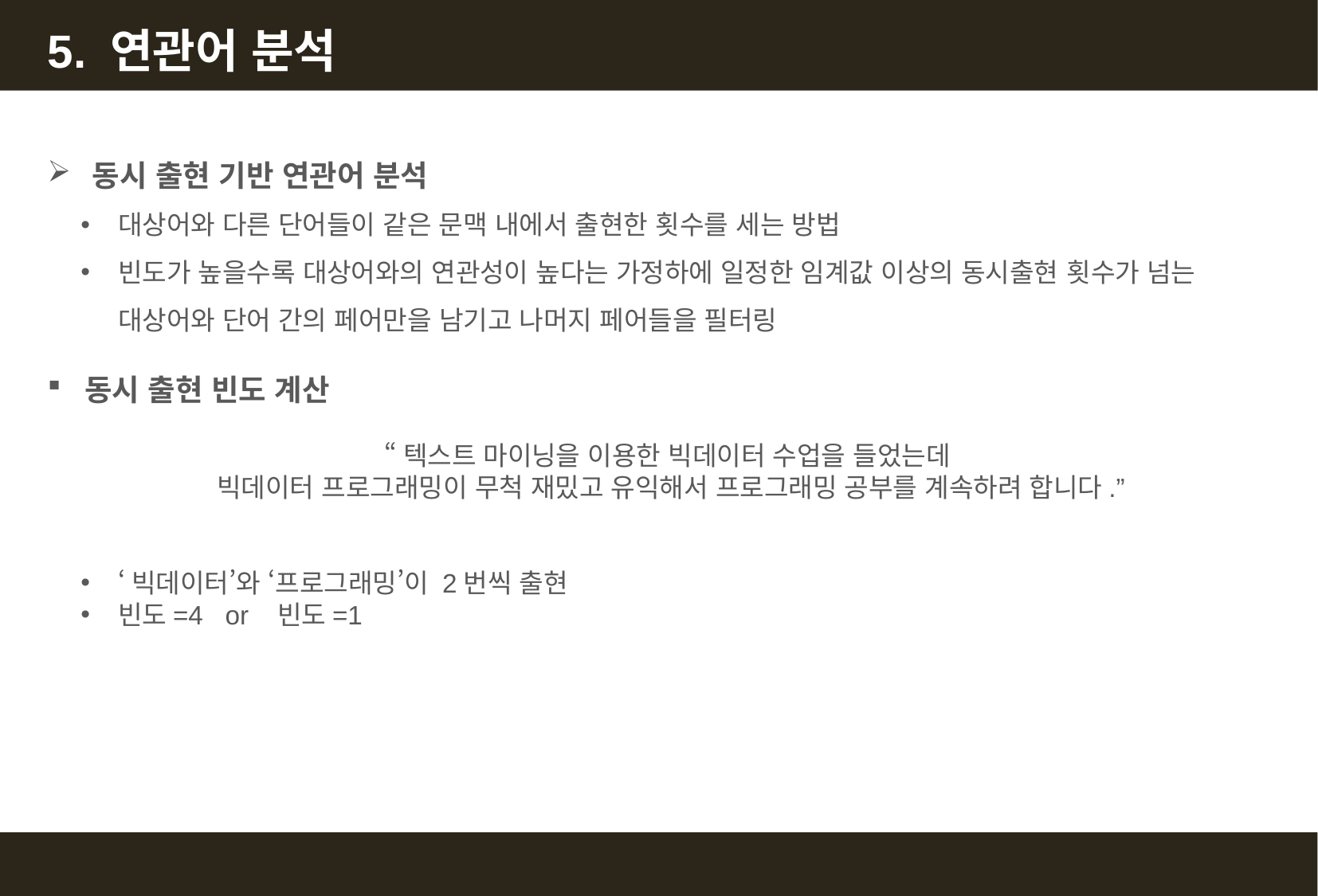

5. 연관어 분석
동시 출현 기반 연관어 분석
대상어와 다른 단어들이 같은 문맥 내에서 출현한 횟수를 세는 방법
빈도가 높을수록 대상어와의 연관성이 높다는 가정하에 일정한 임계값 이상의 동시출현 횟수가 넘는 대상어와 단어 간의 페어만을 남기고 나머지 페어들을 필터링

동시 출현 빈도 계산

“텍스트 마이닝을 이용한 빅데이터 수업을 들었는데
빅데이터 프로그래밍이 무척 재밌고 유익해서 프로그래밍 공부를 계속하려 합니다.”

‘빅데이터’와 ‘프로그래밍’이 2번씩 출현
빈도=4   or   빈도=1